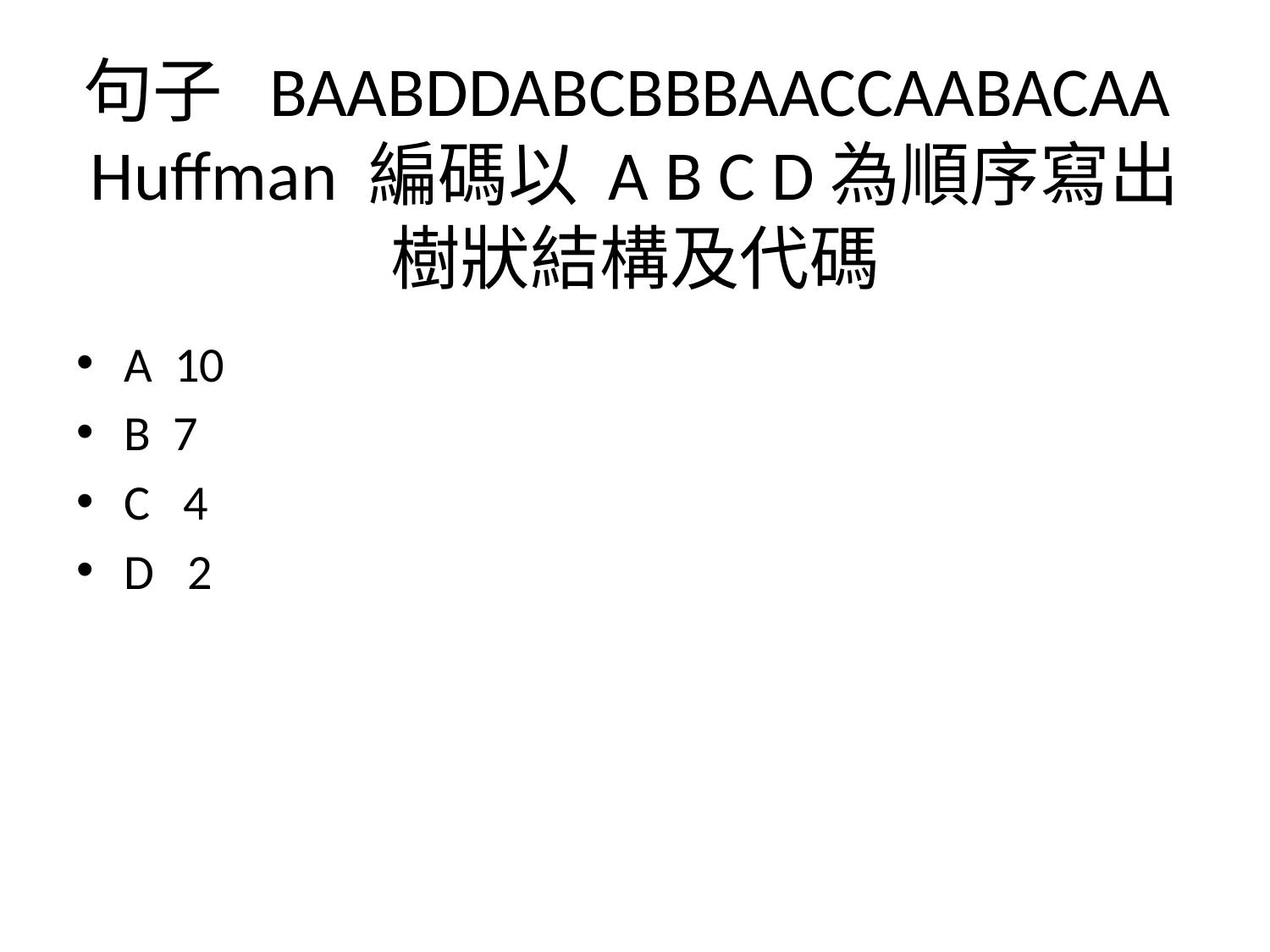

# 句子  BAABDDABCBBBAACCAABACAA Huffman 編碼以 A B C D為順序寫出樹狀結構及代碼
A  10
B  7
C   4
D   2